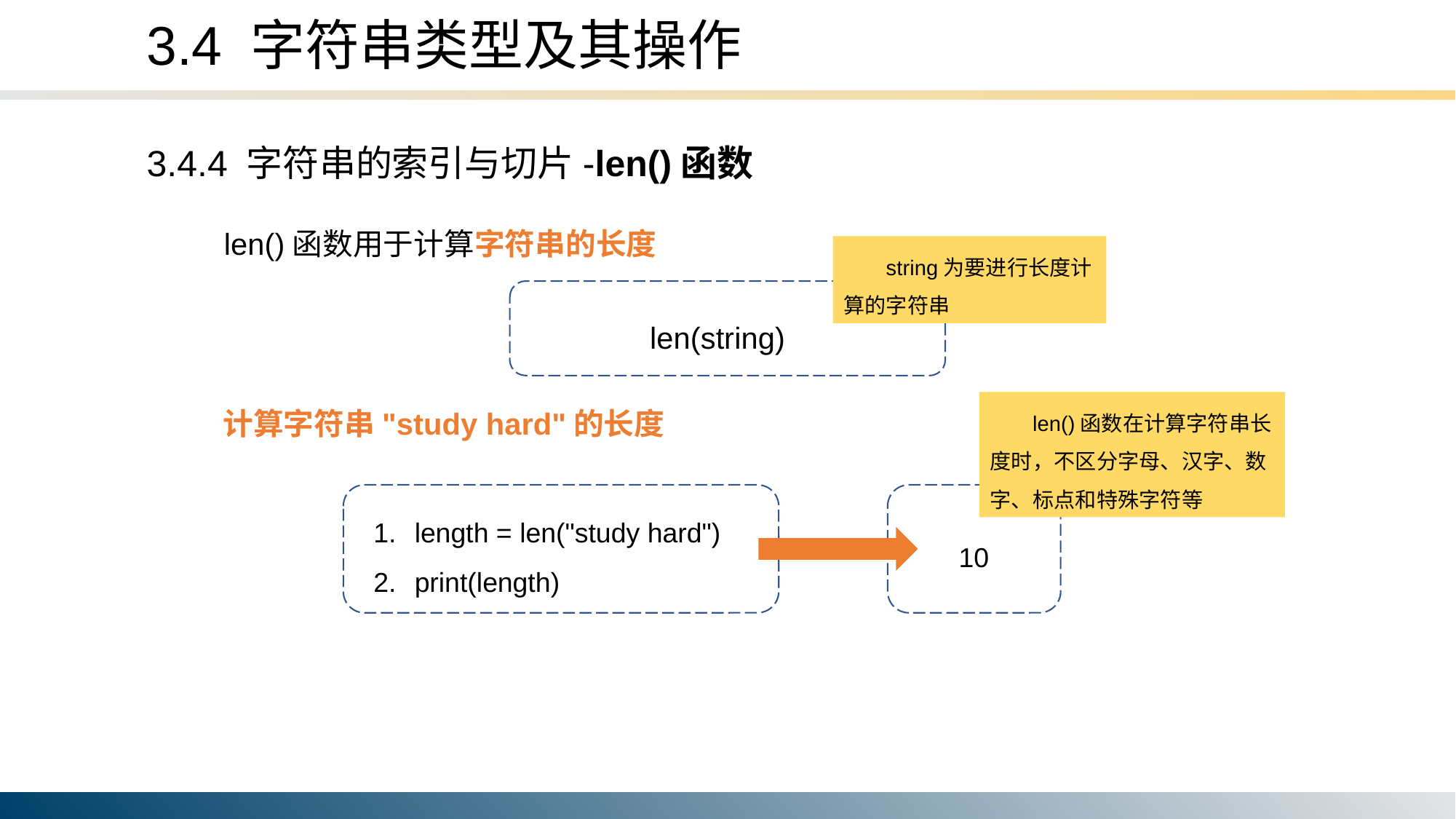

3.4 字符串类型及其操作

3.4.4 字符串的索引与切片-len()函数
len()函数用于计算字符串的长度
string为要进行长度计算的字符串

len(string)
len()函数在计算字符串长度时，不区分字母、汉字、数字、标点和特殊字符等
计算字符串"study hard"的长度

length = len("study hard")
print(length)
10